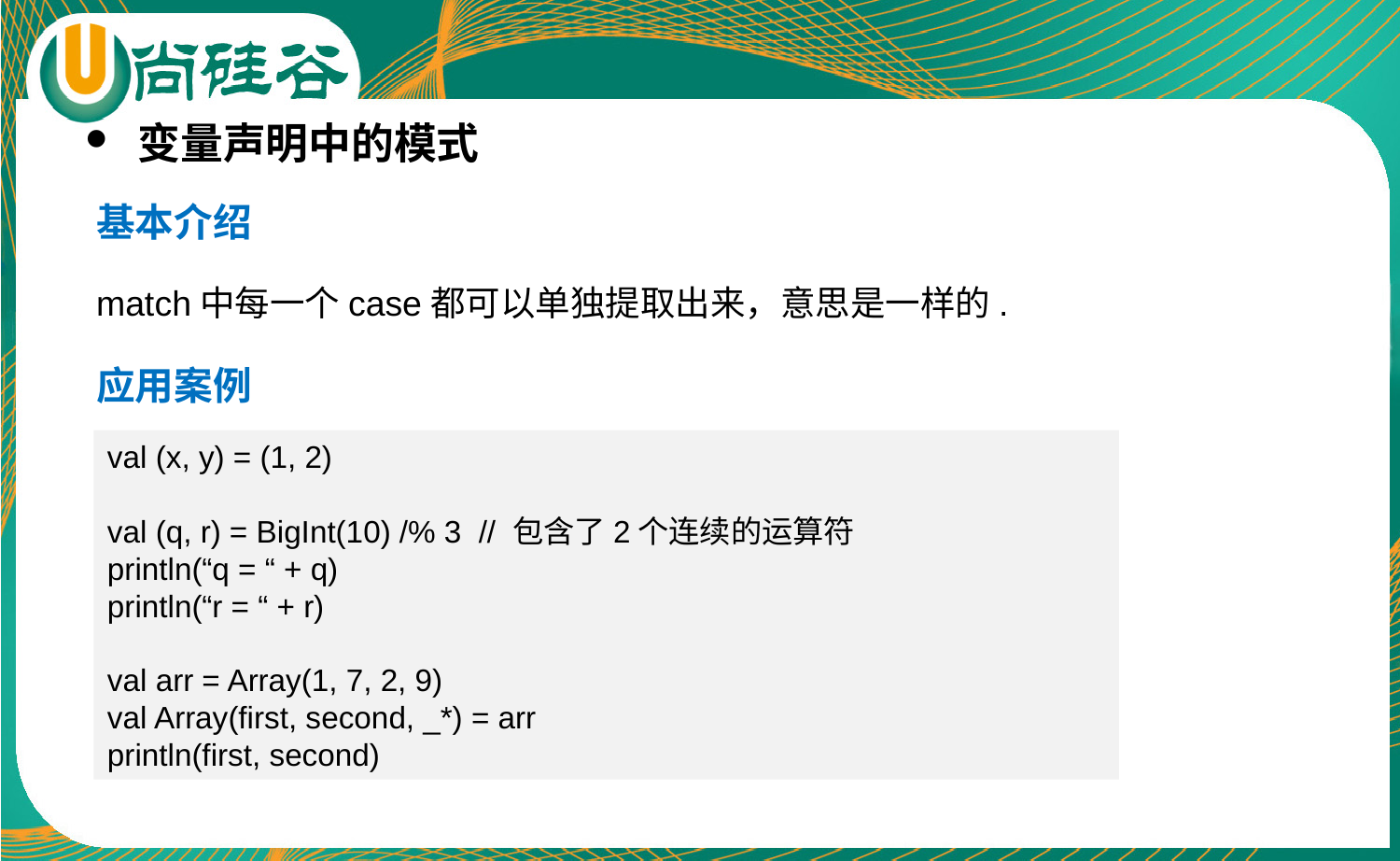

变量声明中的模式

基本介绍

match中每一个case都可以单独提取出来，意思是一样的.

应用案例

val (x, y) = (1, 2)

val (q, r) = BigInt(10) /% 3  // 包含了2个连续的运算符
println(“q = “ + q)
println(“r = “ + r)

val arr = Array(1, 7, 2, 9)
val Array(first, second, _*) = arr
println(first, second)